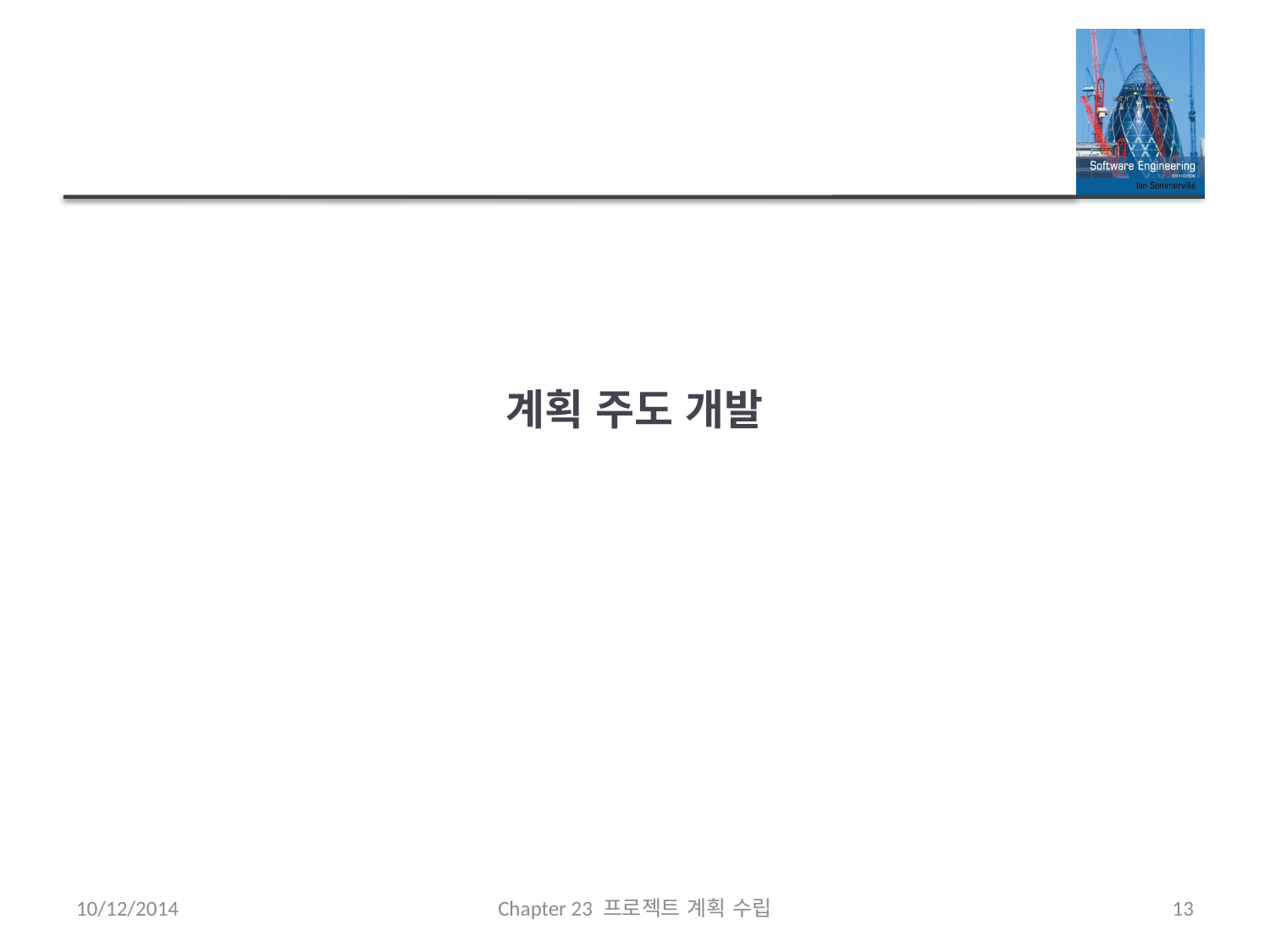

# 계획 주도 개발
10/12/2014
Chapter 23 프로젝트 계획 수립
13